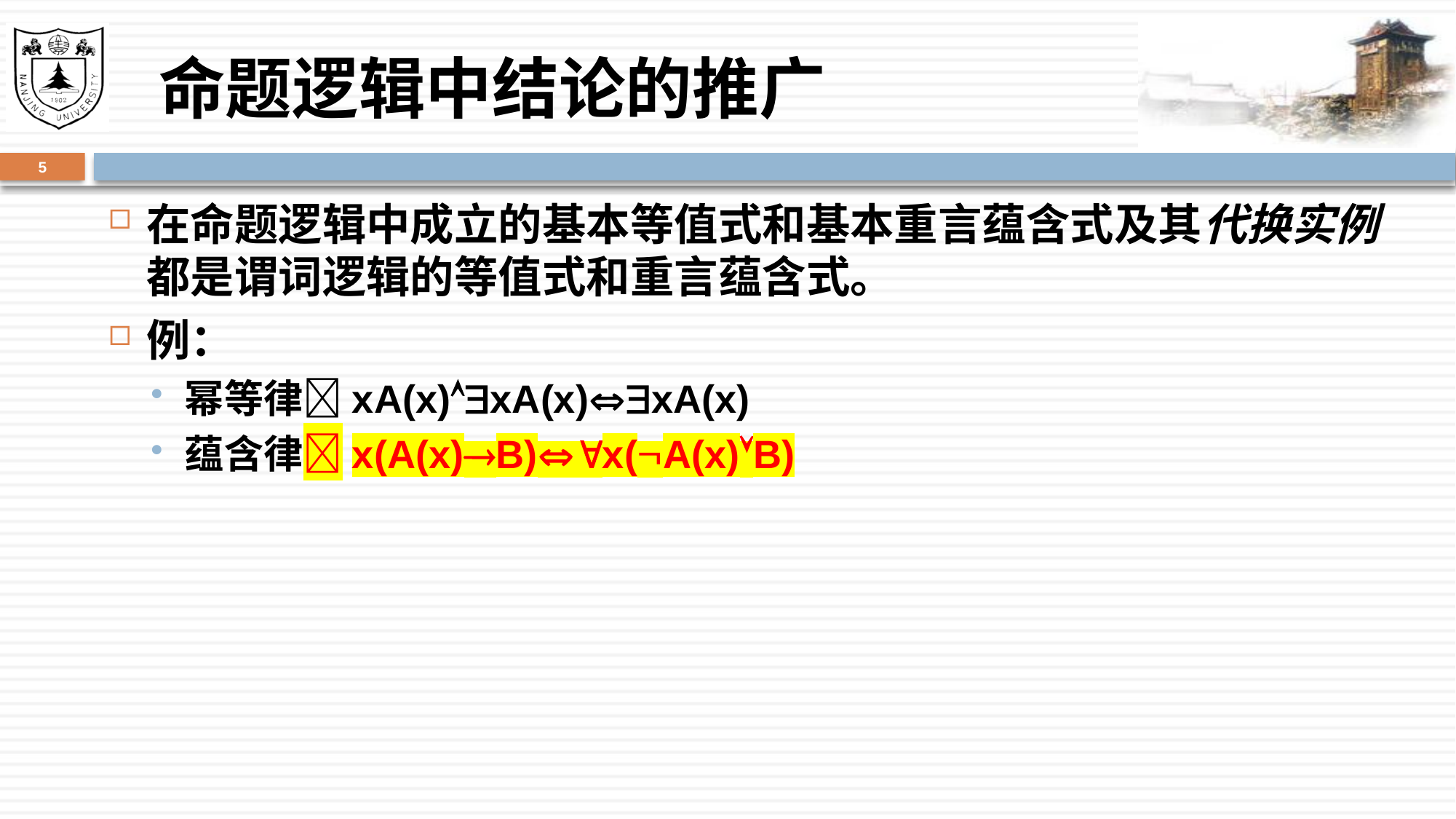

# 命题逻辑中结论的推广
5
在命题逻辑中成立的基本等值式和基本重言蕴含式及其代换实例都是谓词逻辑的等值式和重言蕴含式。
例：
幂等律∃xA(x)∧∃xA(x)⇔∃xA(x)
蕴含律∀x(A(x)→B)⇔∀x(¬A(x)∨B)